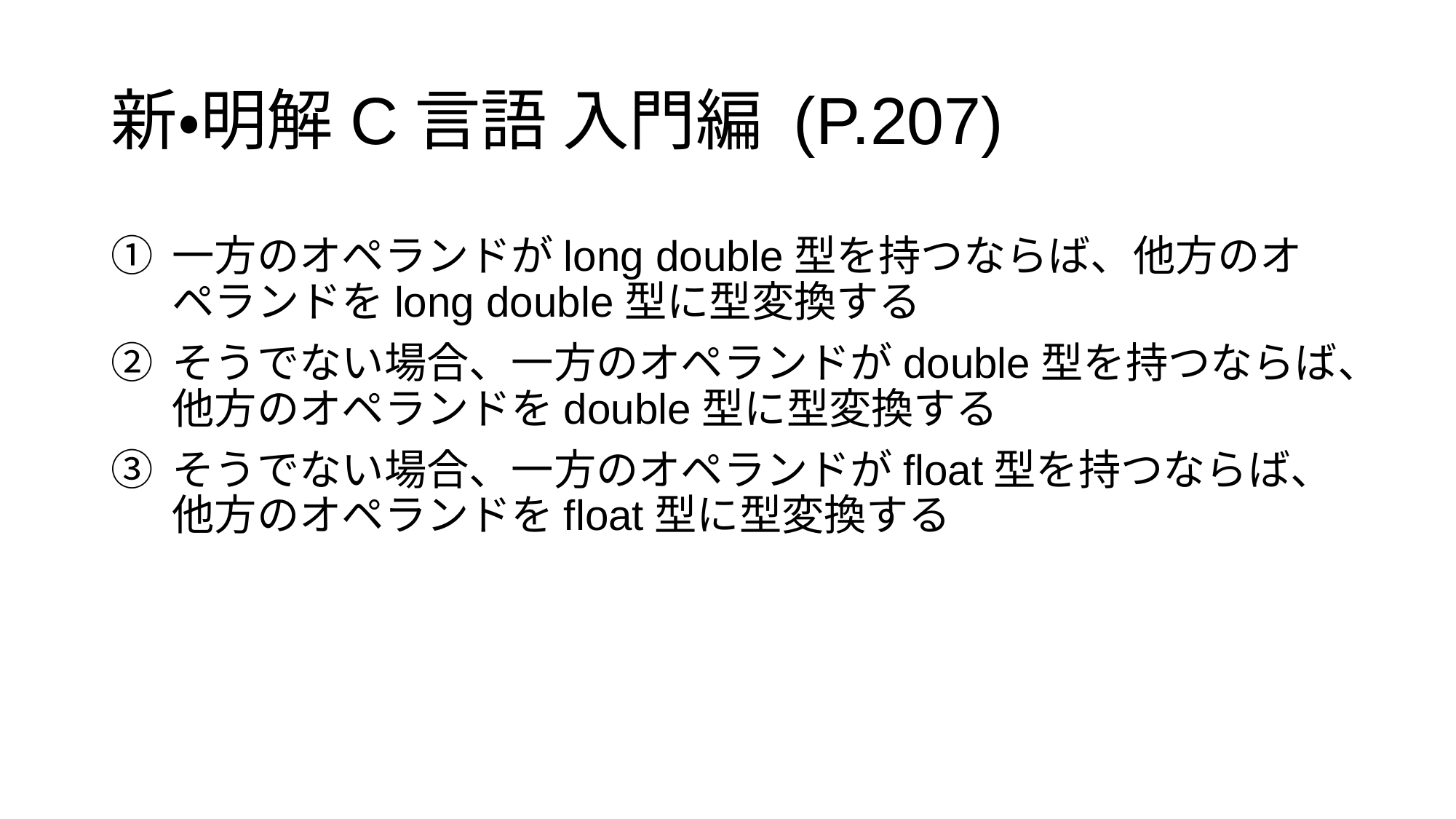

# 新・明解C言語 入門編 (P.207)
一方のオペランドがlong double型を持つならば、他方のオペランドをlong double型に型変換する
そうでない場合、一方のオペランドがdouble型を持つならば、他方のオペランドをdouble型に型変換する
そうでない場合、一方のオペランドがfloat型を持つならば、他方のオペランドをfloat型に型変換する